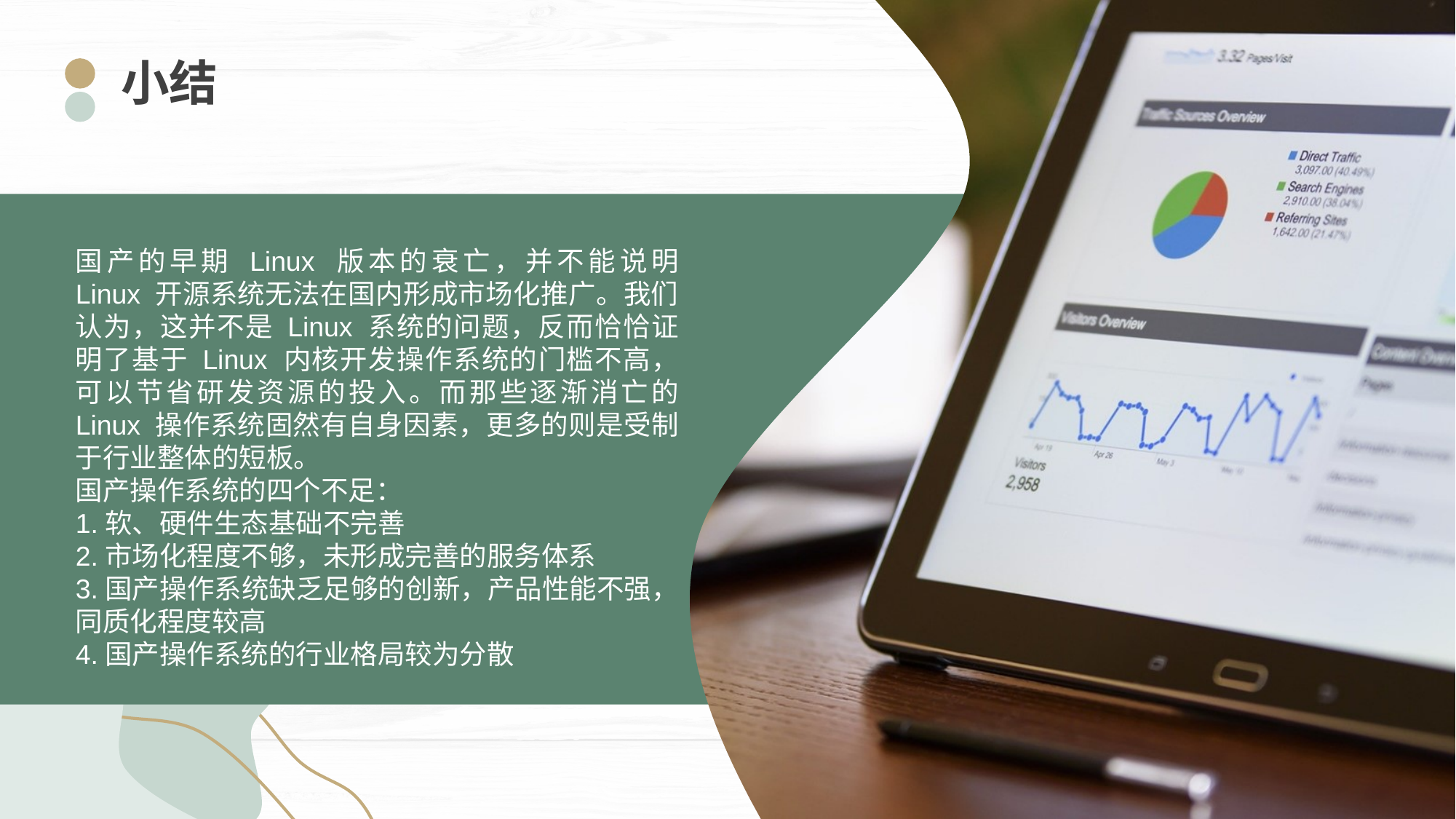

小结

国产的早期 Linux 版本的衰亡，并不能说明 Linux 开源系统无法在国内形成市场化推广。我们认为，这并不是 Linux 系统的问题，反而恰恰证明了基于 Linux 内核开发操作系统的门槛不高，可以节省研发资源的投入。而那些逐渐消亡的 Linux 操作系统固然有自身因素，更多的则是受制于行业整体的短板。
国产操作系统的四个不足：
1.软、硬件生态基础不完善
2.市场化程度不够，未形成完善的服务体系
3.国产操作系统缺乏足够的创新，产品性能不强，同质化程度较高
4.国产操作系统的行业格局较为分散